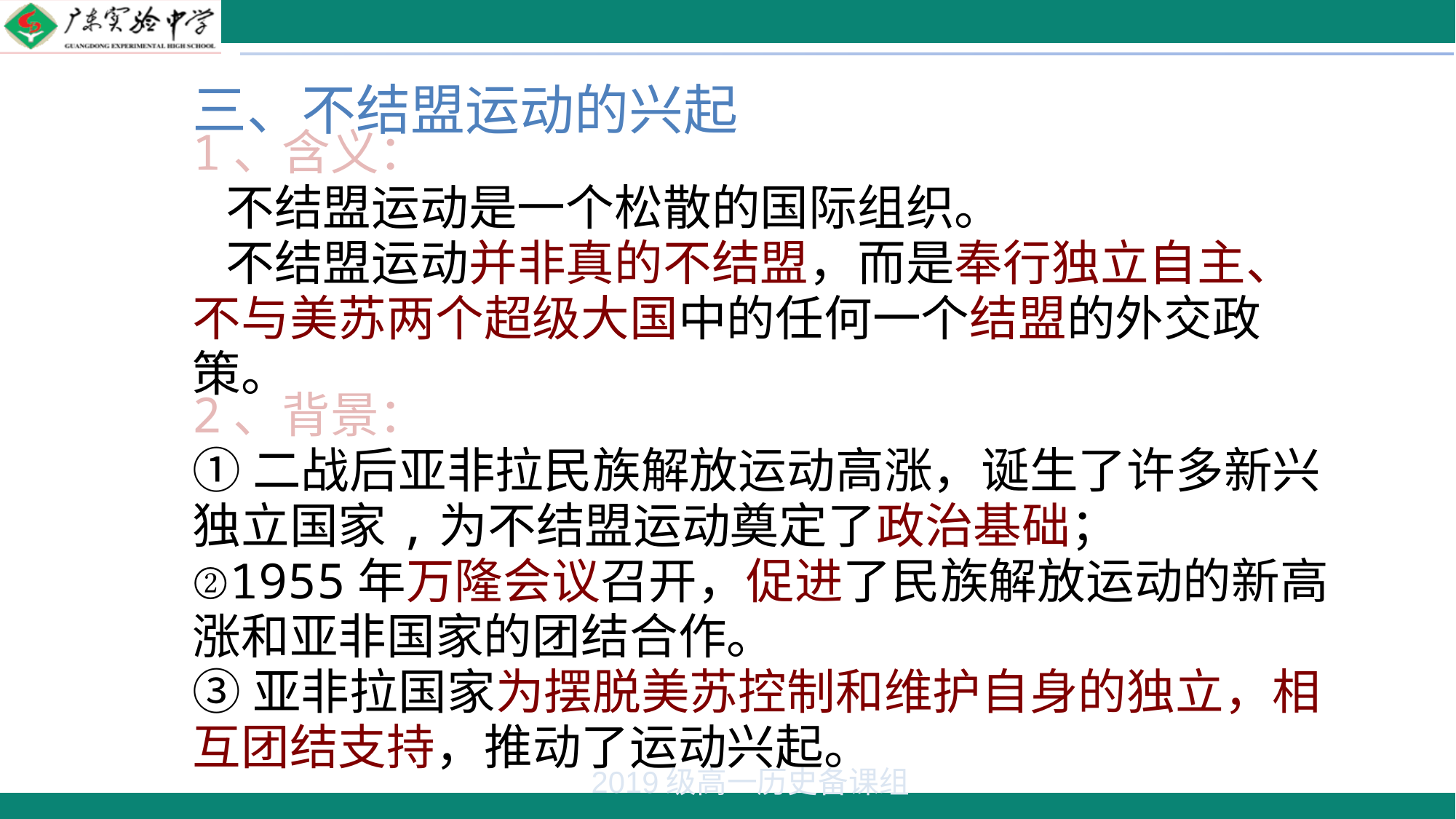

三、不结盟运动的兴起
1、含义：
  不结盟运动是一个松散的国际组织。
  不结盟运动并非真的不结盟，而是奉行独立自主、不与美苏两个超级大国中的任何一个结盟的外交政策。
2、背景：
①二战后亚非拉民族解放运动高涨，诞生了许多新兴独立国家,为不结盟运动奠定了政治基础；
②1955年万隆会议召开，促进了民族解放运动的新高涨和亚非国家的团结合作。
③亚非拉国家为摆脱美苏控制和维护自身的独立，相互团结支持，推动了运动兴起。